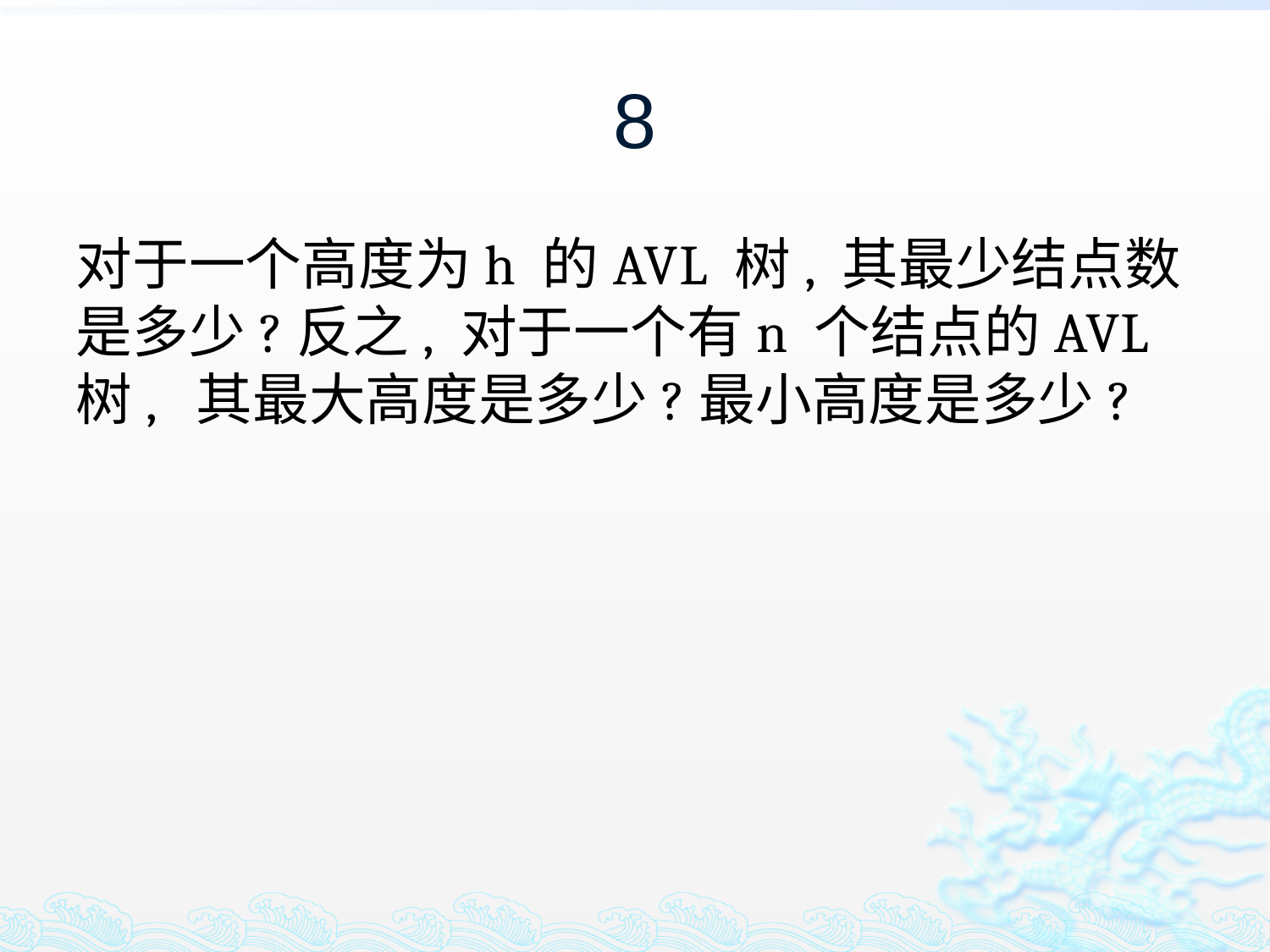

# 8
对于一个高度为h 的AVL 树, 其最少结点数是多少?反之, 对于一个有n 个结点的AVL 树,  其最大高度是多少?最小高度是多少?